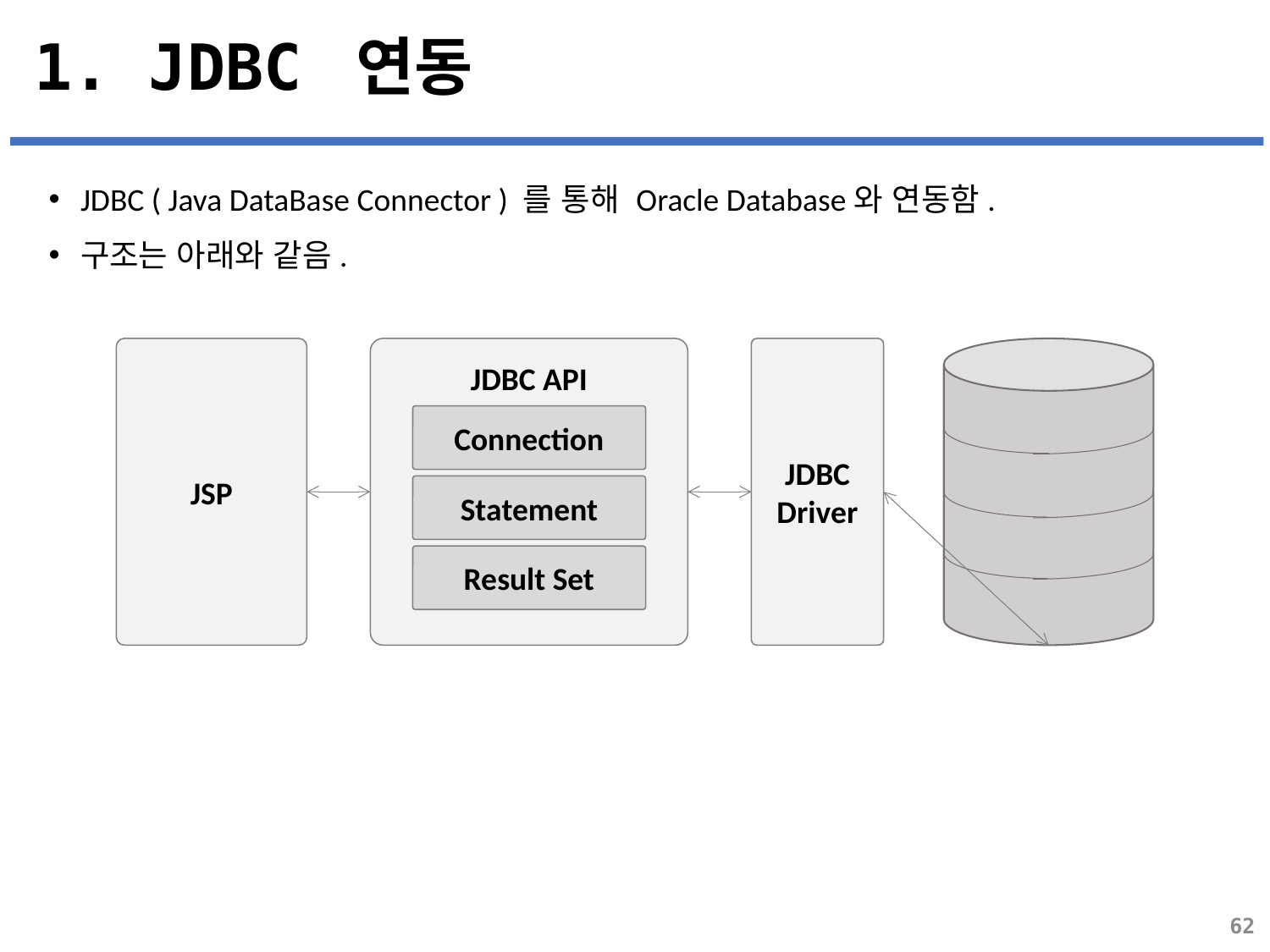

# 1. JDBC 연동
JDBC ( Java DataBase Connector ) 를 통해 Oracle Database와 연동함.
구조는 아래와 같음.

JSP
JDBC API

JDBC
Driver

Connection
Statement
Result Set
62